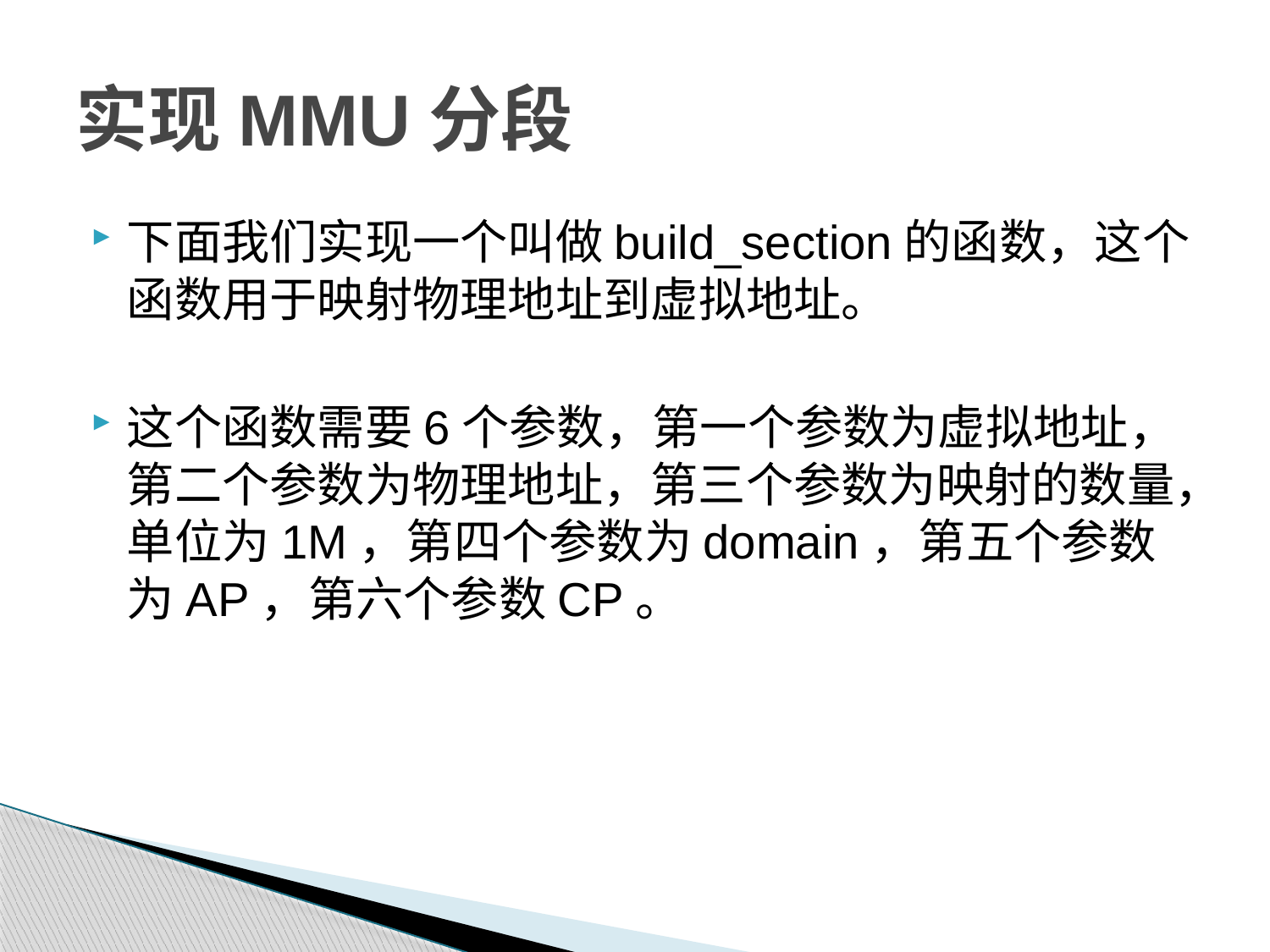

# 实现MMU分段
下面我们实现一个叫做build_section的函数，这个函数用于映射物理地址到虚拟地址。

这个函数需要6个参数，第一个参数为虚拟地址，第二个参数为物理地址，第三个参数为映射的数量，单位为1M，第四个参数为domain，第五个参数为AP，第六个参数CP。